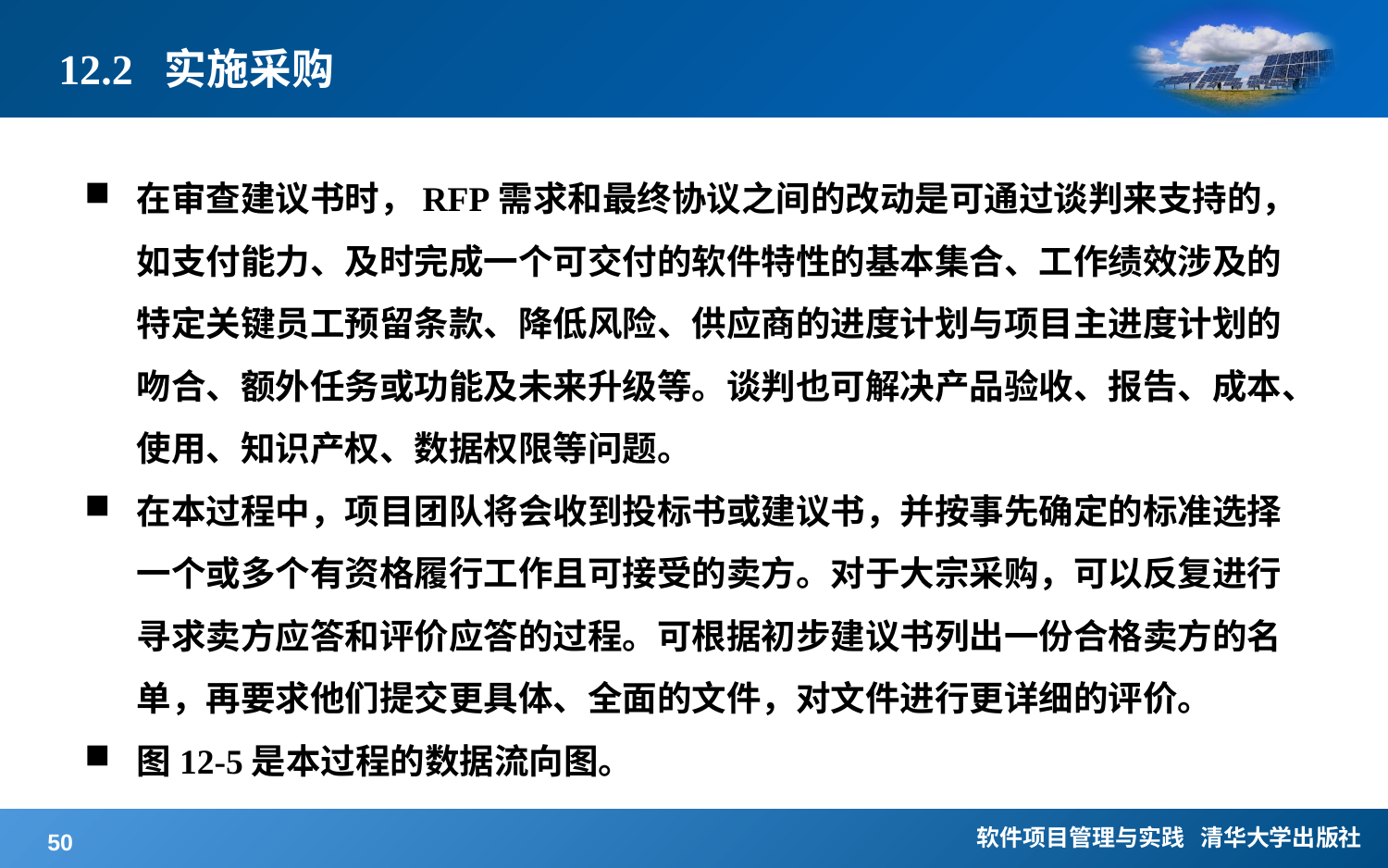

# 12.2  实施采购
在审查建议书时，RFP需求和最终协议之间的改动是可通过谈判来支持的，如支付能力、及时完成一个可交付的软件特性的基本集合、工作绩效涉及的特定关键员工预留条款、降低风险、供应商的进度计划与项目主进度计划的吻合、额外任务或功能及未来升级等。谈判也可解决产品验收、报告、成本、使用、知识产权、数据权限等问题。
在本过程中，项目团队将会收到投标书或建议书，并按事先确定的标准选择一个或多个有资格履行工作且可接受的卖方。对于大宗采购，可以反复进行寻求卖方应答和评价应答的过程。可根据初步建议书列出一份合格卖方的名单，再要求他们提交更具体、全面的文件，对文件进行更详细的评价。
图12-5是本过程的数据流向图。